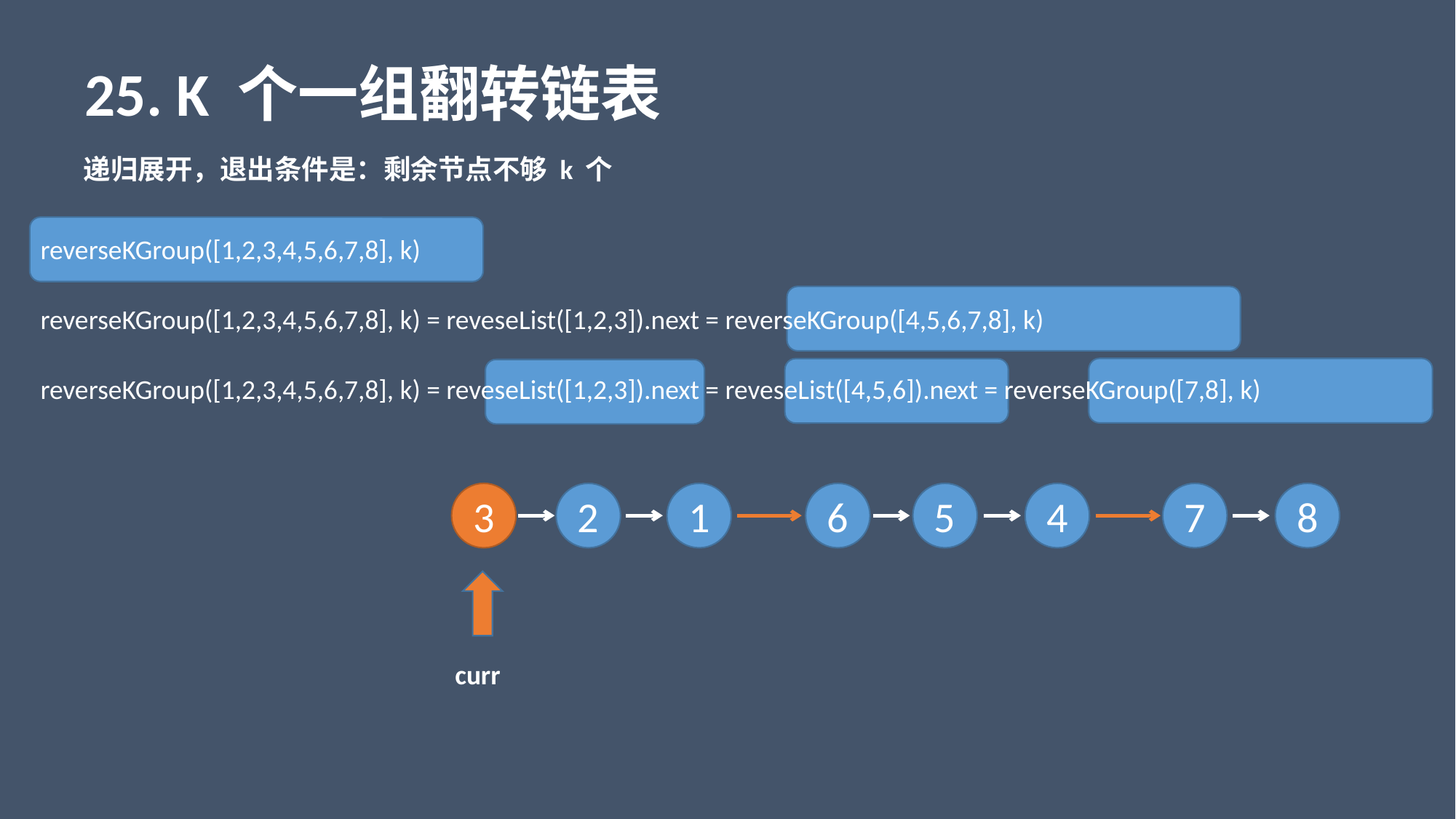

25. K 个一组翻转链表
递归展开，退出条件是：剩余节点不够 k 个

reverseKGroup([1,2,3,4,5,6,7,8], k)

reverseKGroup([1,2,3,4,5,6,7,8], k) = reveseList([1,2,3]).next = reverseKGroup([4,5,6,7,8], k)

reverseKGroup([1,2,3,4,5,6,7,8], k) = reveseList([1,2,3]).next = reveseList([4,5,6]).next = reverseKGroup([7,8], k)
3
2
1
6
5
4
7
8

curr